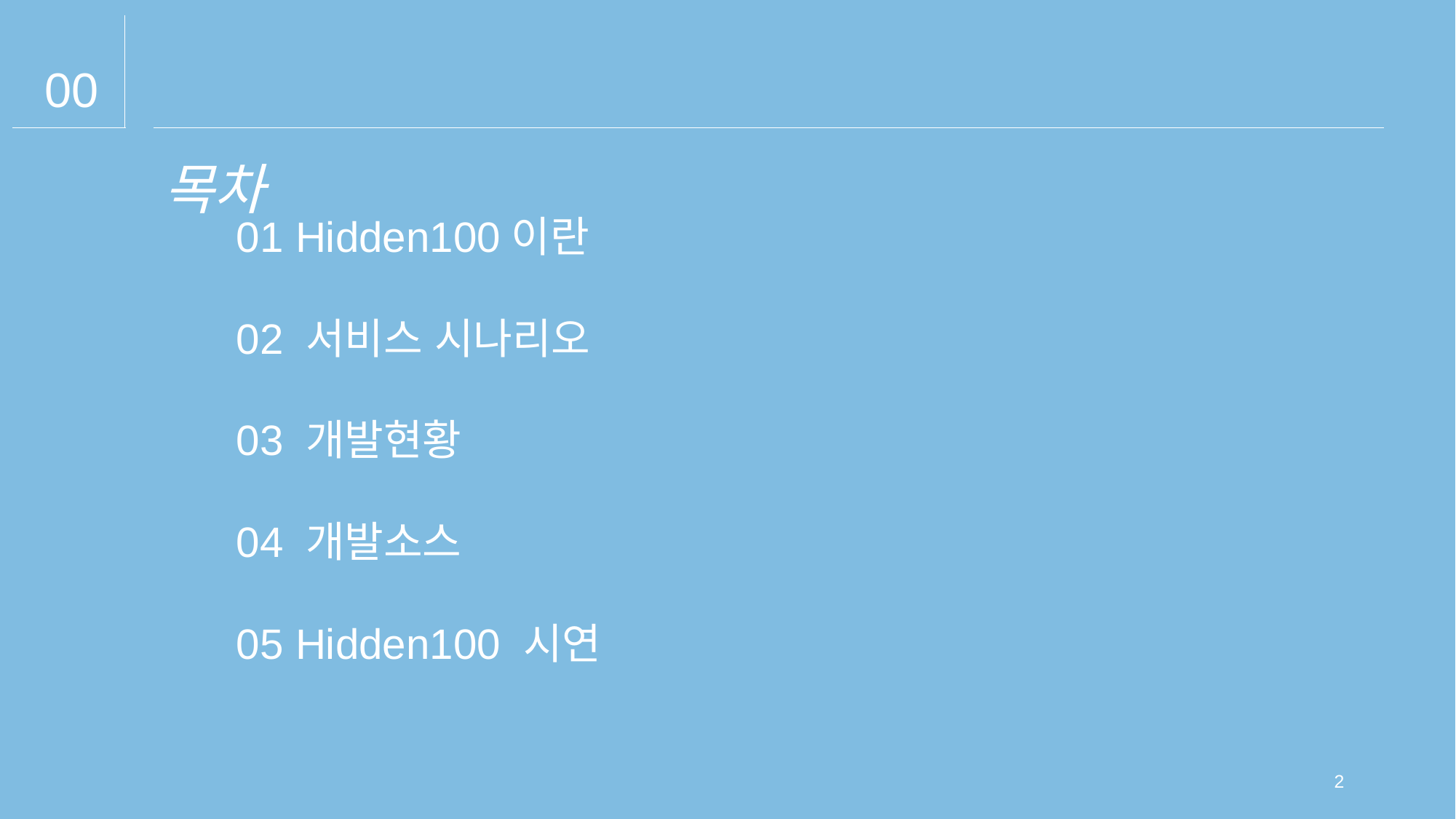

목차
00
01 Hidden100이란
02 서비스 시나리오
03 개발현황
04 개발소스
05 Hidden100 시연
2